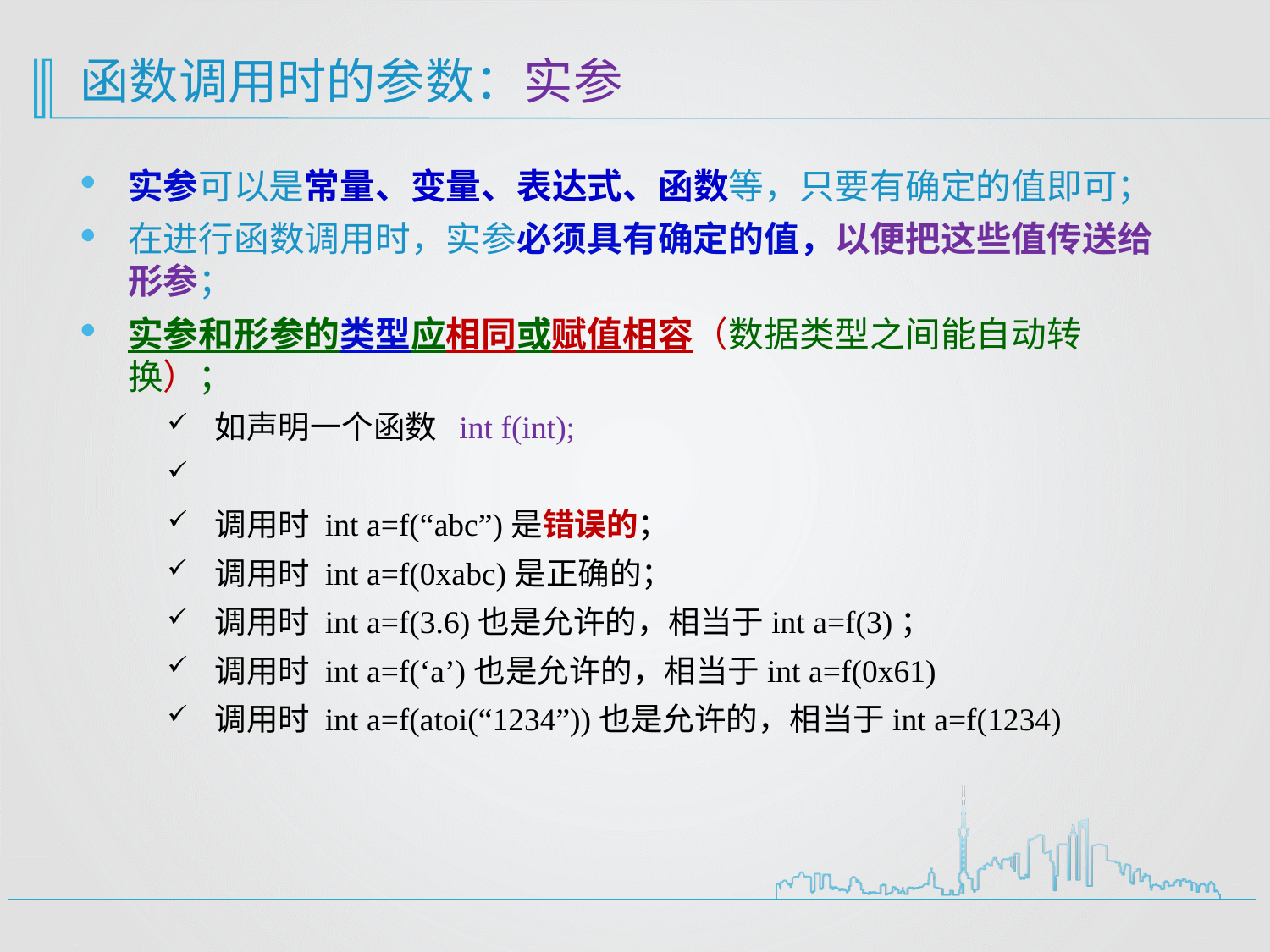

# 函数调用时的参数：实参
实参可以是常量、变量、表达式、函数等，只要有确定的值即可；
在进行函数调用时，实参必须具有确定的值，以便把这些值传送给形参；
实参和形参的类型应相同或赋值相容（数据类型之间能自动转换）；
如声明一个函数  int f(int);

调用时 int a=f(“abc”)是错误的；
调用时 int a=f(0xabc)是正确的；
调用时 int a=f(3.6)也是允许的，相当于int a=f(3)；
调用时 int a=f(‘a’)也是允许的，相当于int a=f(0x61)
调用时 int a=f(atoi(“1234”))也是允许的，相当于int a=f(1234)